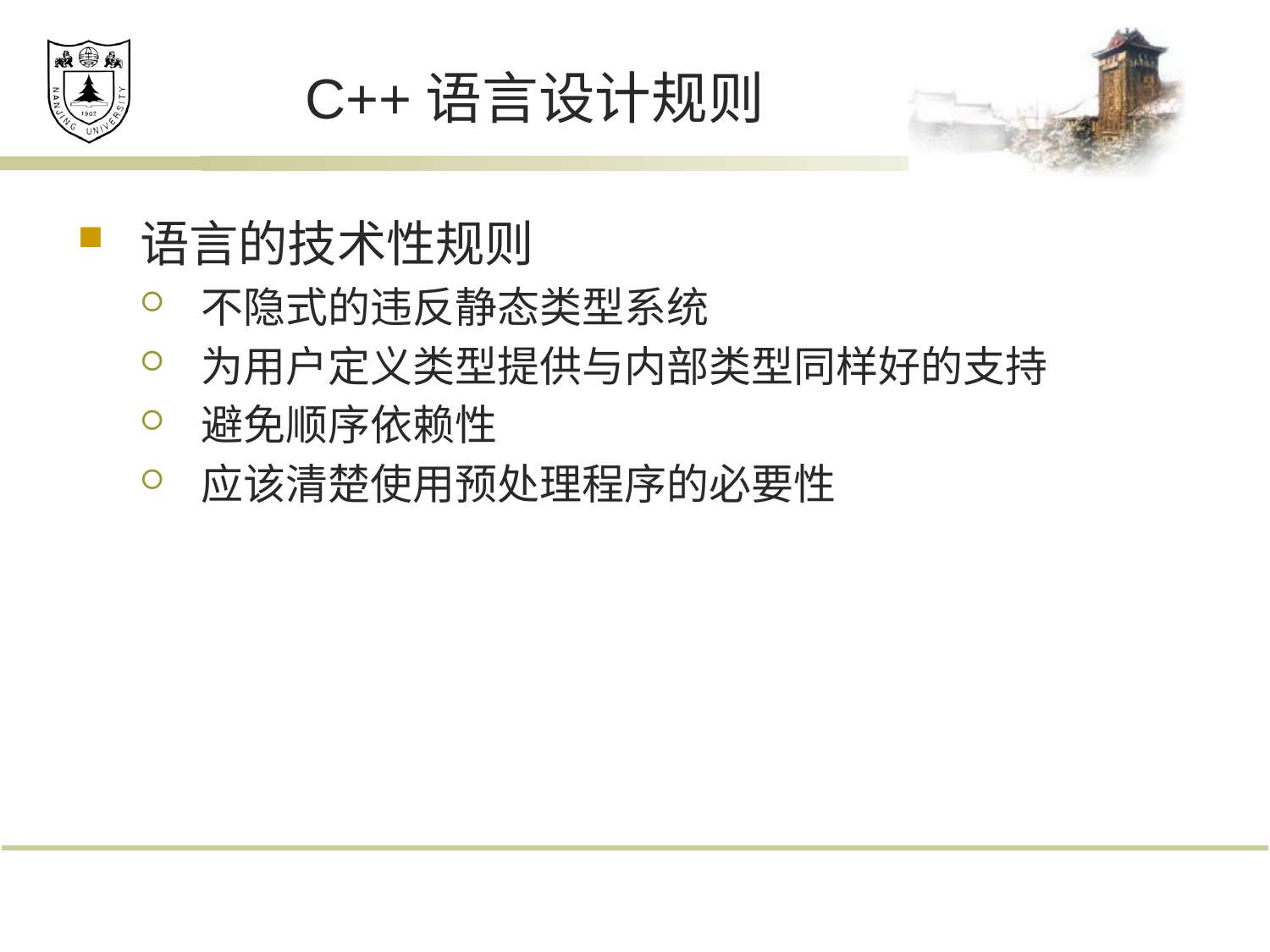

# C++语言设计规则
语言的技术性规则
不隐式的违反静态类型系统
为用户定义类型提供与内部类型同样好的支持
避免顺序依赖性
应该清楚使用预处理程序的必要性

18